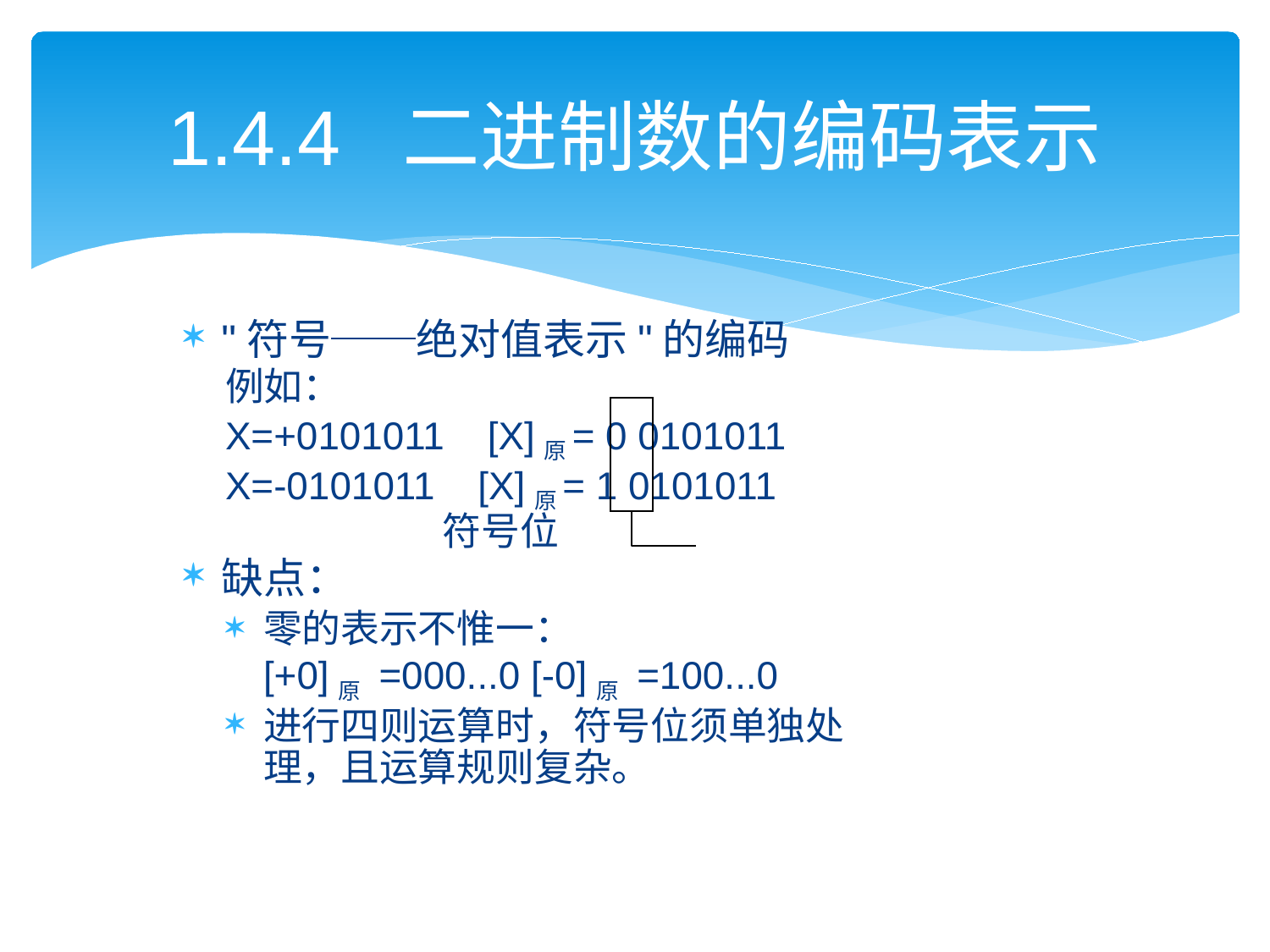

# 1.4.4  二进制数的编码表示
"符号──绝对值表示"的编码
例如：
X=+0101011    [X]原= 0 0101011
X=-0101011    [X]原= 1 0101011
                        符号位
缺点：
零的表示不惟一：
[+0]原 =000...0 [-0]原 =100...0
进行四则运算时，符号位须单独处
理，且运算规则复杂。